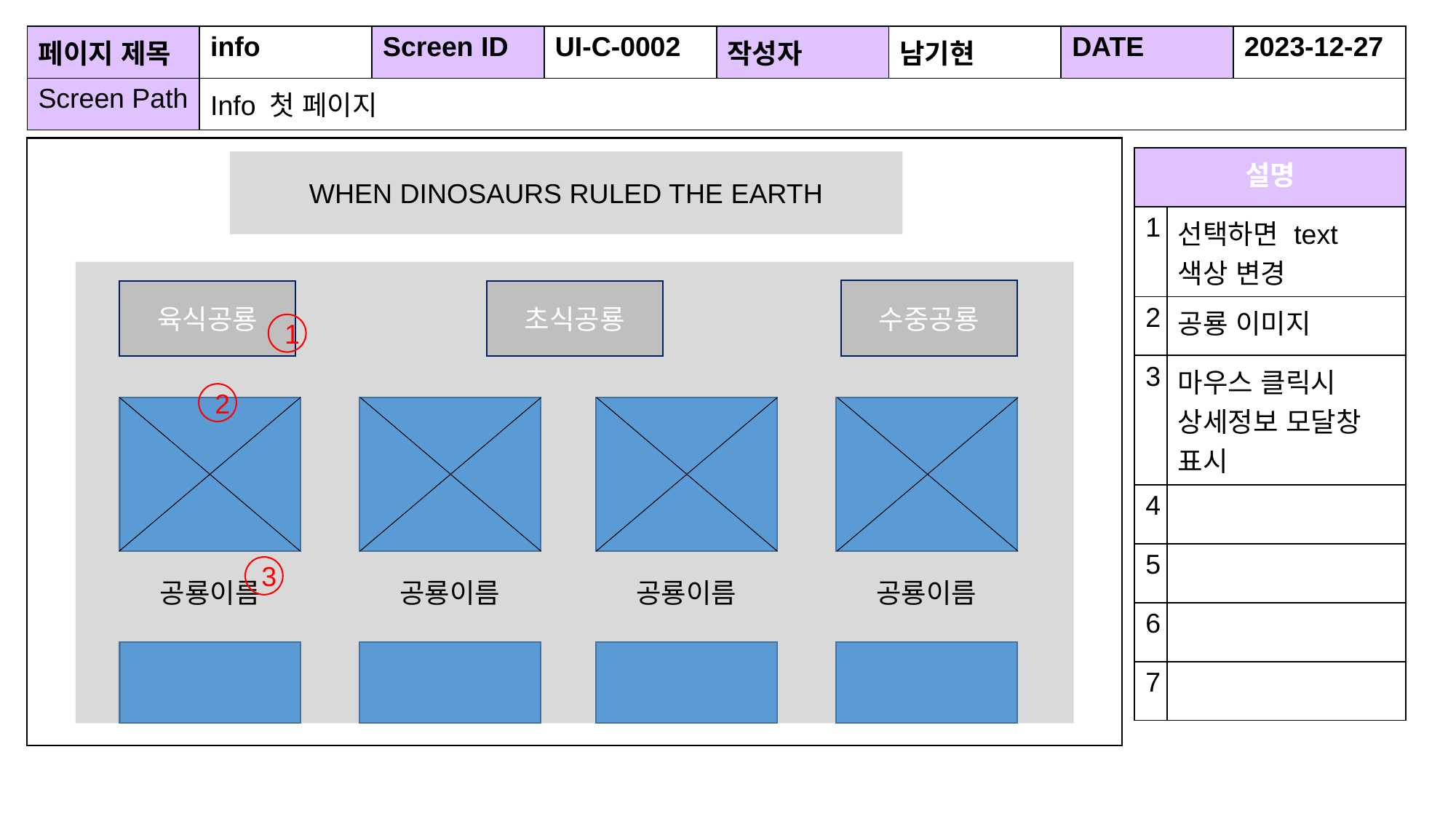

| 페이지 제목 | info | Screen ID | UI-C-0002 | 작성자 | 남기현 | DATE | 2023-12-27 |
| --- | --- | --- | --- | --- | --- | --- | --- |
| Screen Path | Info 첫 페이지 |  |  |  |  |  |  |

| 설명 |  |
| --- | --- |
| 1 | 선택하면 text 색상 변경 |
| 2 | 공룡 이미지 |
| 3 | 마우스 클릭시 상세정보 모달창 표시 |
| 4 |  |
| 5 |  |
| 6 |  |
| 7 |  |
WHEN DINOSAURS RULED THE EARTH

수중공룡
육식공룡
초식공룡
4
1
5
6
2

7
3
공룡이름
공룡이름
공룡이름
공룡이름